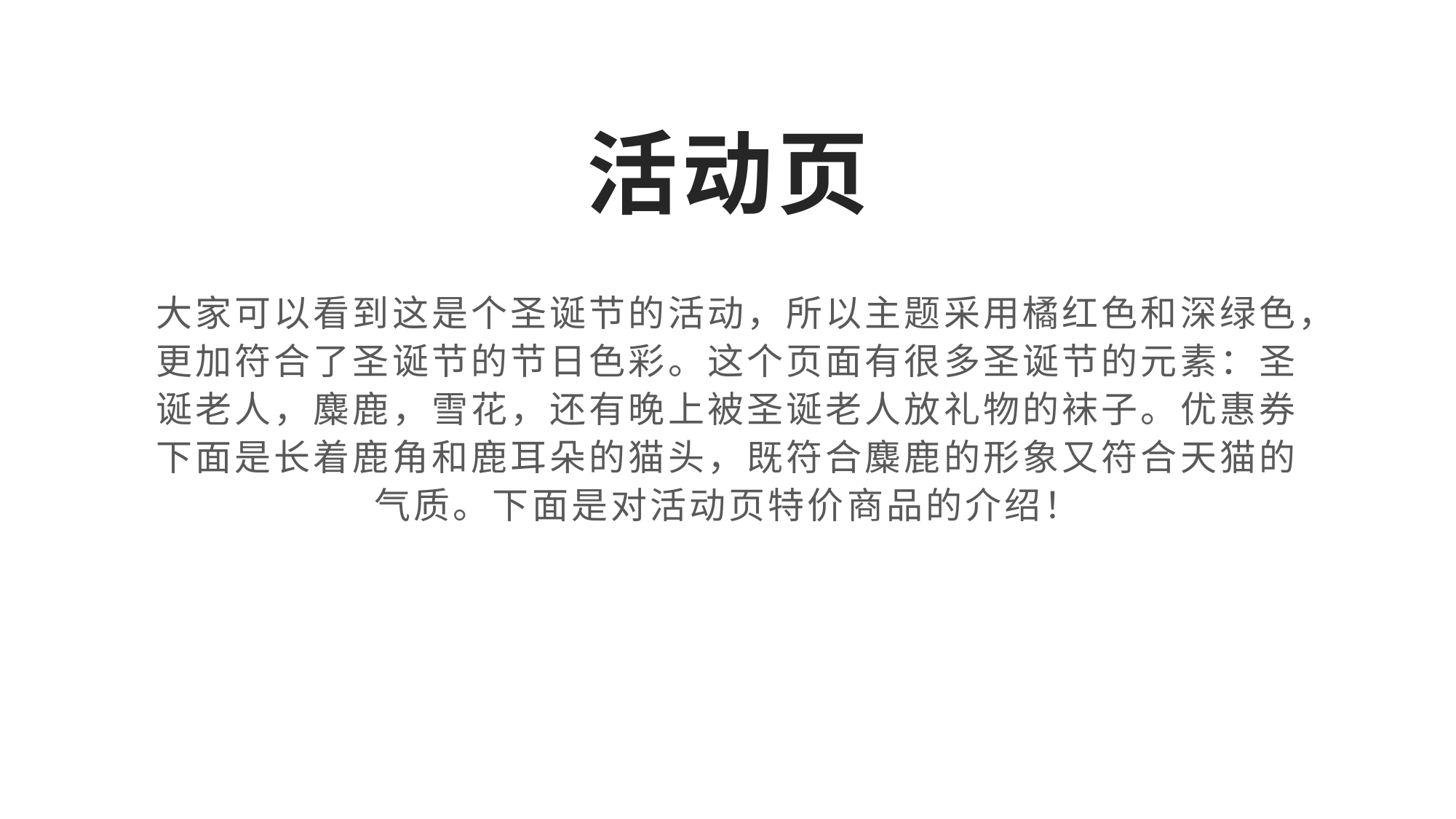

# 活动页
大家可以看到这是个圣诞节的活动，所以主题采用橘红色和深绿色，更加符合了圣诞节的节日色彩。这个页面有很多圣诞节的元素：圣诞老人，麋鹿，雪花，还有晚上被圣诞老人放礼物的袜子。优惠券下面是长着鹿角和鹿耳朵的猫头，既符合麋鹿的形象又符合天猫的气质。下面是对活动页特价商品的介绍！